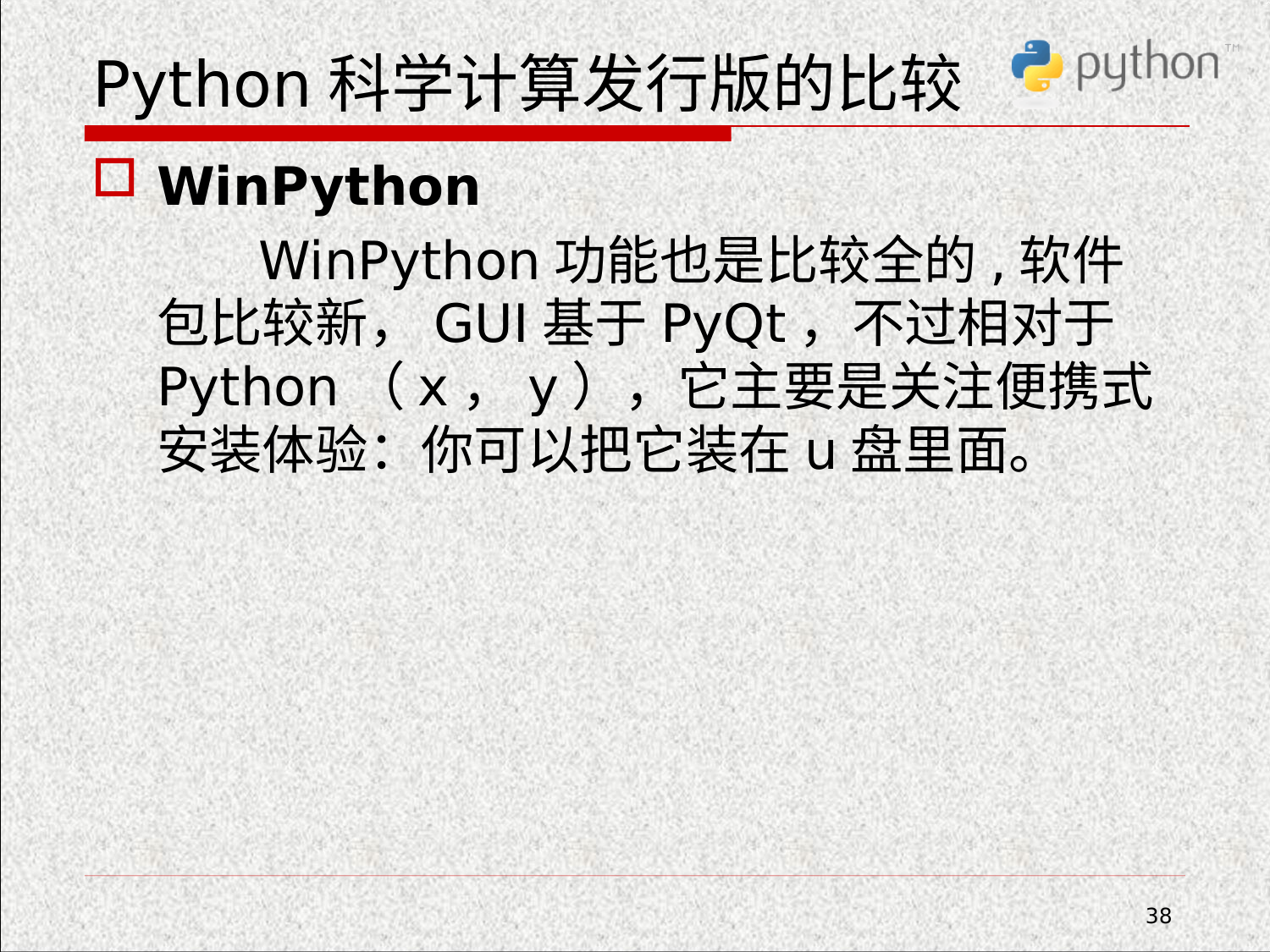

# Python科学计算发行版的比较
WinPython
          WinPython功能也是比较全的,软件包比较新，GUI基于PyQt，不过相对于Python（x，y），它主要是关注便携式安装体验：你可以把它装在u盘里面。
38